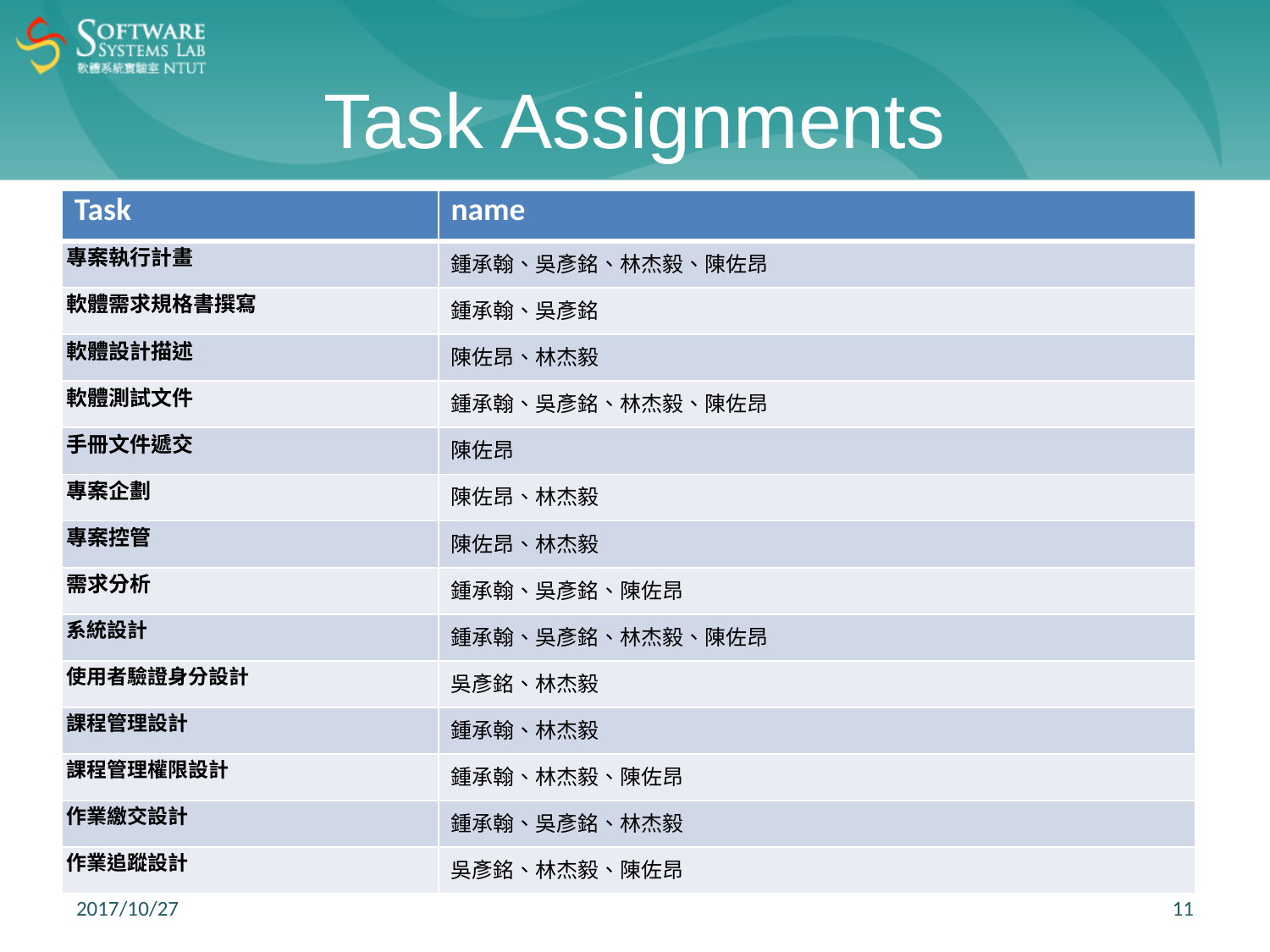

# Task Assignments
| Task | name |
| --- | --- |
| 專案執行計畫 | 鍾承翰、吳彥銘、林杰毅、陳佐昂 |
| 軟體需求規格書撰寫 | 鍾承翰、吳彥銘 |
| 軟體設計描述 | 陳佐昂、林杰毅 |
| 軟體測試文件 | 鍾承翰、吳彥銘、林杰毅、陳佐昂 |
| 手冊文件遞交 | 陳佐昂 |
| 專案企劃 | 陳佐昂、林杰毅 |
| 專案控管 | 陳佐昂、林杰毅 |
| 需求分析 | 鍾承翰、吳彥銘、陳佐昂 |
| 系統設計 | 鍾承翰、吳彥銘、林杰毅、陳佐昂 |
| 使用者驗證身分設計 | 吳彥銘、林杰毅 |
| 課程管理設計 | 鍾承翰、林杰毅 |
| 課程管理權限設計 | 鍾承翰、林杰毅、陳佐昂 |
| 作業繳交設計 | 鍾承翰、吳彥銘、林杰毅 |
| 作業追蹤設計 | 吳彥銘、林杰毅、陳佐昂 |
2017/10/27
11